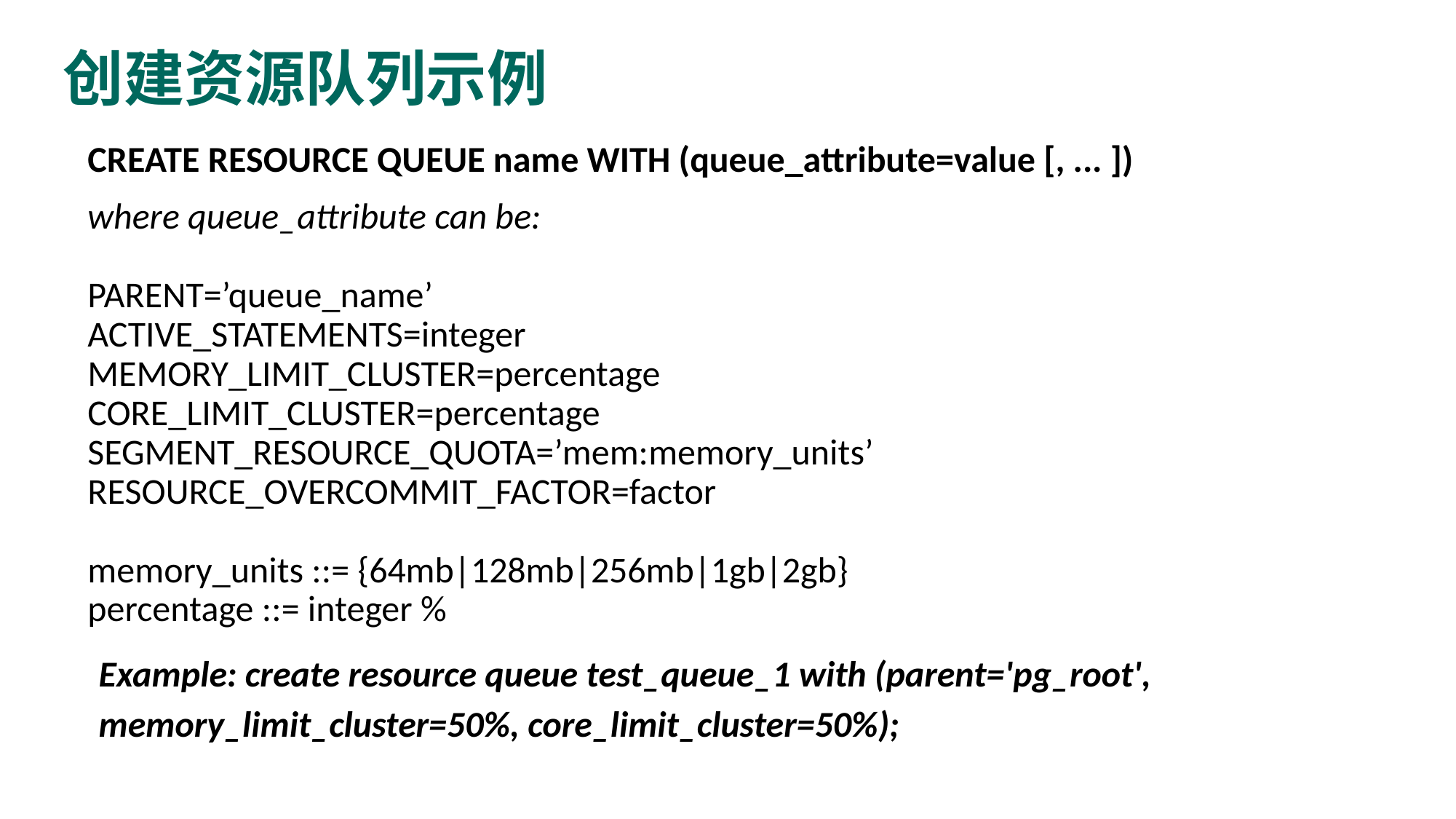

# 创建资源队列示例
CREATE RESOURCE QUEUE name WITH (queue_attribute=value [, ... ])

where queue_attribute can be:

PARENT=’queue_name’
ACTIVE_STATEMENTS=integer
MEMORY_LIMIT_CLUSTER=percentage
CORE_LIMIT_CLUSTER=percentage
SEGMENT_RESOURCE_QUOTA=’mem:memory_units’
RESOURCE_OVERCOMMIT_FACTOR=factor

memory_units ::= {64mb|128mb|256mb|1gb|2gb}
percentage ::= integer %
Example: create resource queue test_queue_1 with (parent='pg_root', memory_limit_cluster=50%, core_limit_cluster=50%);